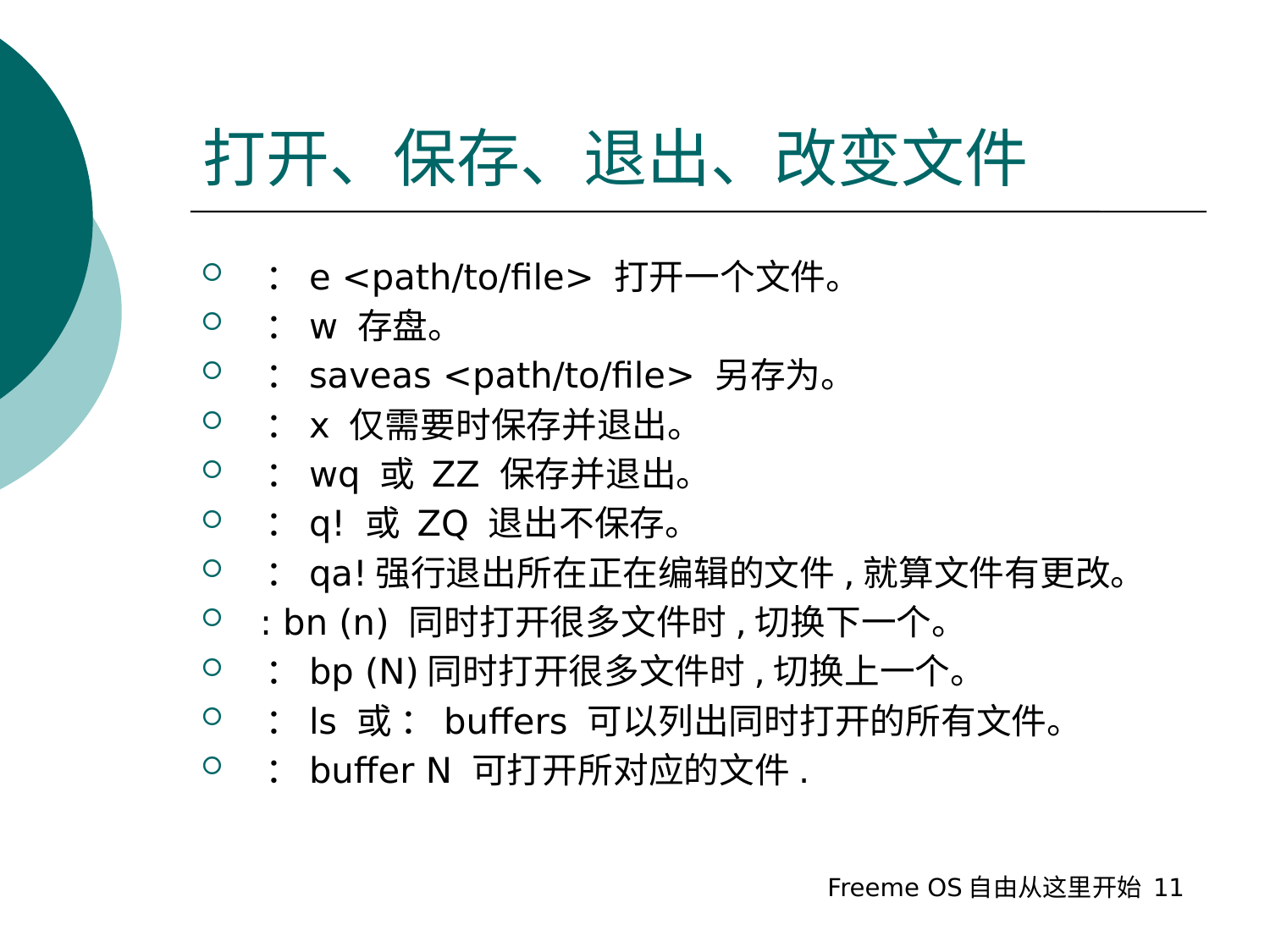

# 打开、保存、退出、改变文件
 ：e <path/to/file> 打开一个文件。
 ：w 存盘。
 ：saveas <path/to/file> 另存为。
 ：x 仅需要时保存并退出。
 ：wq 或 ZZ 保存并退出。
 ：q! 或 ZQ 退出不保存。
 ：qa!强行退出所在正在编辑的文件,就算文件有更改。
 : bn (n) 同时打开很多文件时,切换下一个。
 ：bp (N)同时打开很多文件时,切换上一个。
 ：ls 或 ：buffers 可以列出同时打开的所有文件。
 ：buffer N 可打开所对应的文件.